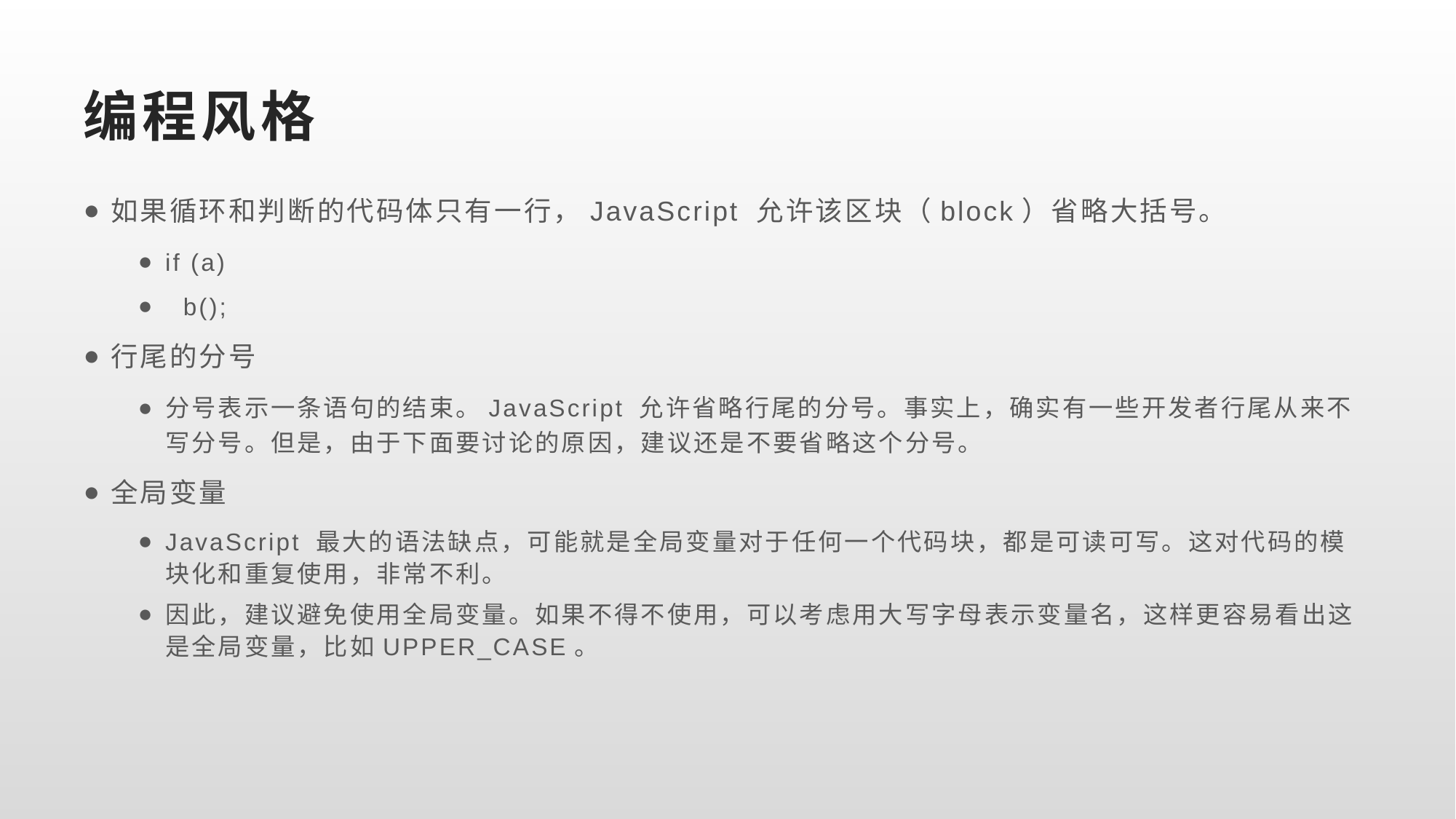

# 编程风格
如果循环和判断的代码体只有一行，JavaScript 允许该区块（block）省略大括号。
if (a)
  b();
行尾的分号
分号表示一条语句的结束。JavaScript 允许省略行尾的分号。事实上，确实有一些开发者行尾从来不写分号。但是，由于下面要讨论的原因，建议还是不要省略这个分号。
全局变量
JavaScript 最大的语法缺点，可能就是全局变量对于任何一个代码块，都是可读可写。这对代码的模块化和重复使用，非常不利。
因此，建议避免使用全局变量。如果不得不使用，可以考虑用大写字母表示变量名，这样更容易看出这是全局变量，比如UPPER_CASE。